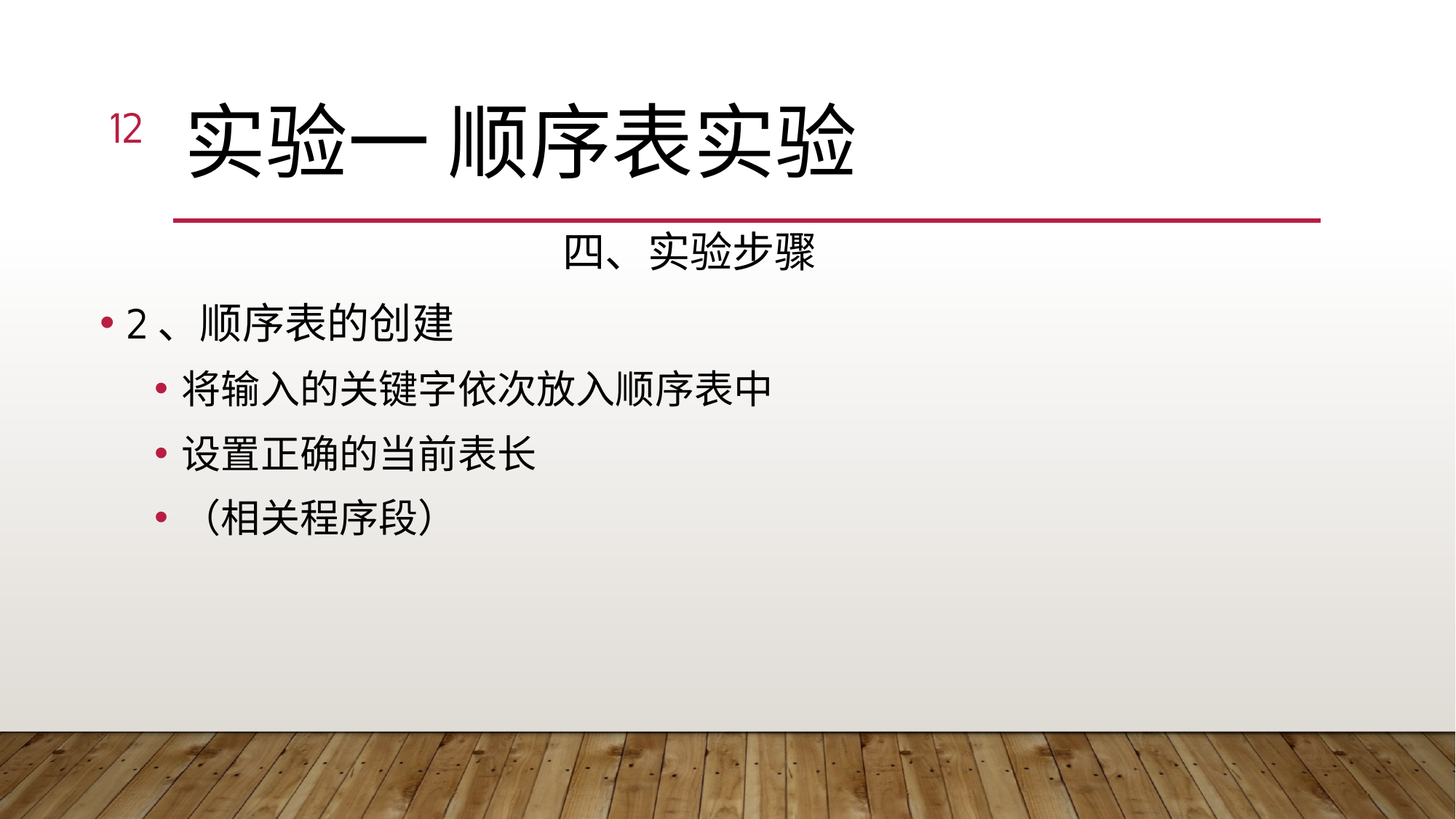

12
# 实验一 顺序表实验
四、实验步骤
2、顺序表的创建
将输入的关键字依次放入顺序表中
设置正确的当前表长
（相关程序段）